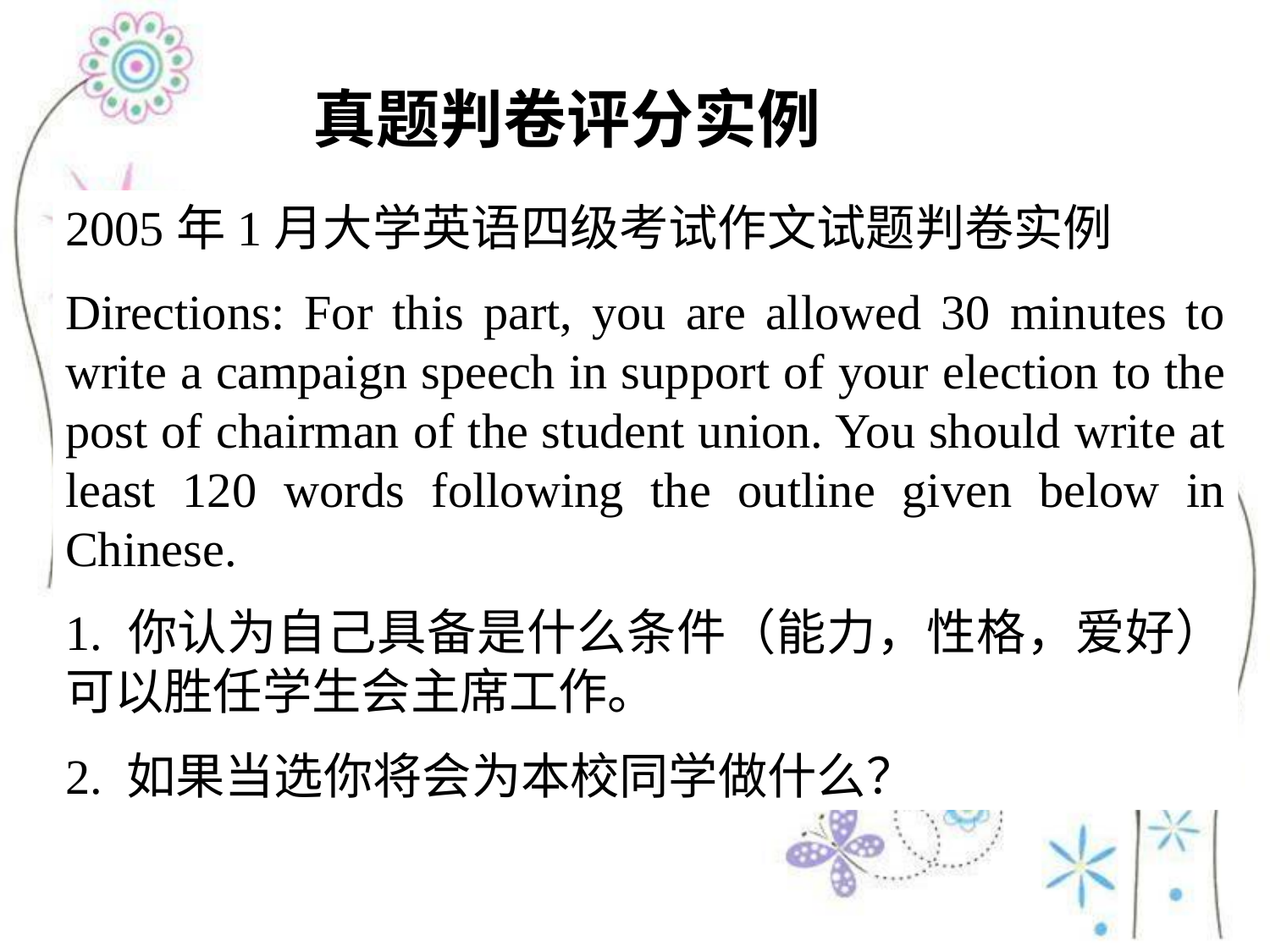

真题判卷评分实例
2005年1月大学英语四级考试作文试题判卷实例
Directions: For this part, you are allowed 30 minutes to write a campaign speech in support of your election to the post of chairman of the student union. You should write at least 120 words following the outline given below in Chinese.
1. 你认为自己具备是什么条件（能力，性格，爱好）可以胜任学生会主席工作。
2. 如果当选你将会为本校同学做什么？